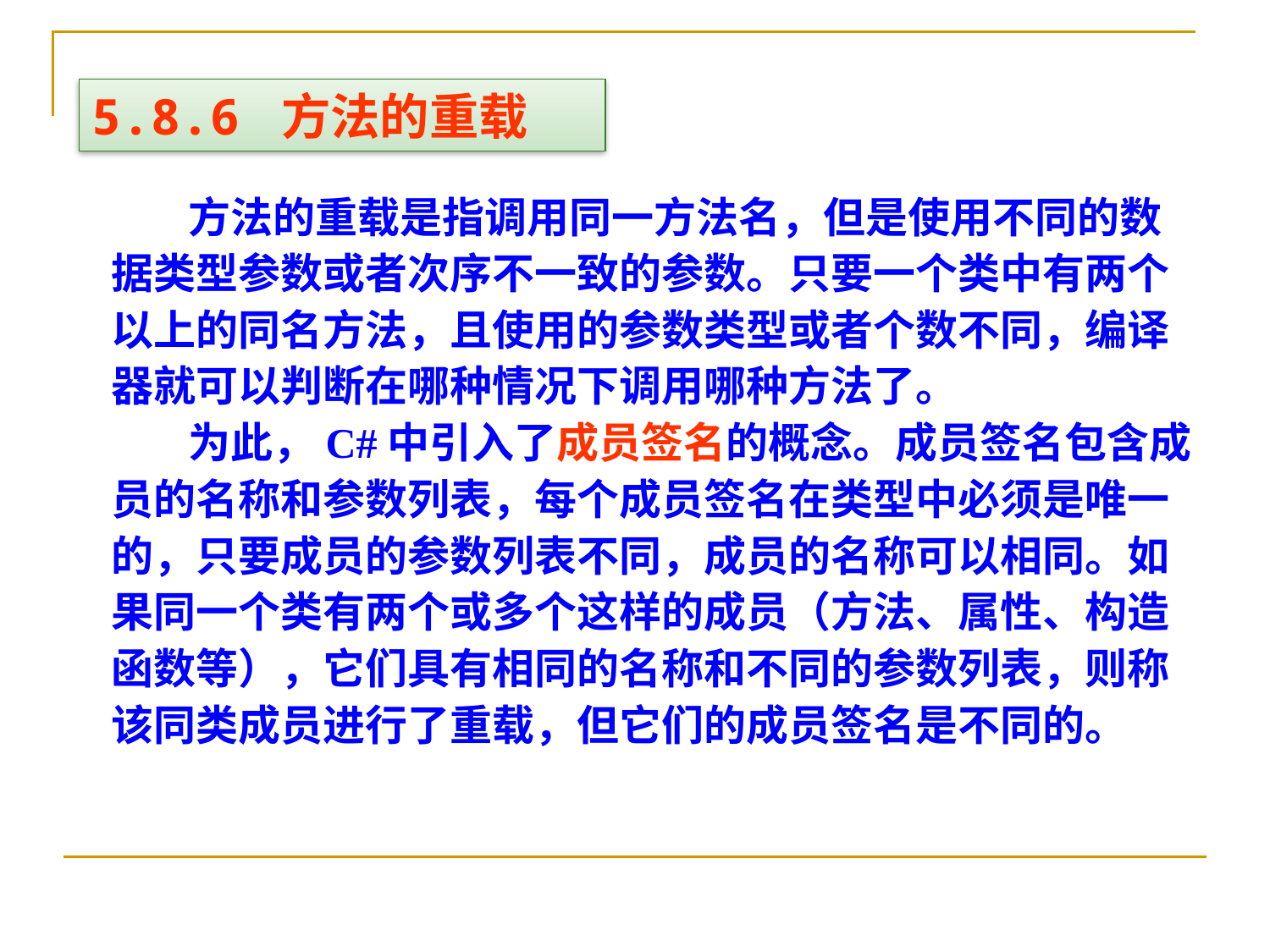

5.8.6 方法的重载
       方法的重载是指调用同一方法名，但是使用不同的数据类型参数或者次序不一致的参数。只要一个类中有两个以上的同名方法，且使用的参数类型或者个数不同，编译器就可以判断在哪种情况下调用哪种方法了。
       为此，C#中引入了成员签名的概念。成员签名包含成员的名称和参数列表，每个成员签名在类型中必须是唯一的，只要成员的参数列表不同，成员的名称可以相同。如果同一个类有两个或多个这样的成员（方法、属性、构造函数等），它们具有相同的名称和不同的参数列表，则称该同类成员进行了重载，但它们的成员签名是不同的。